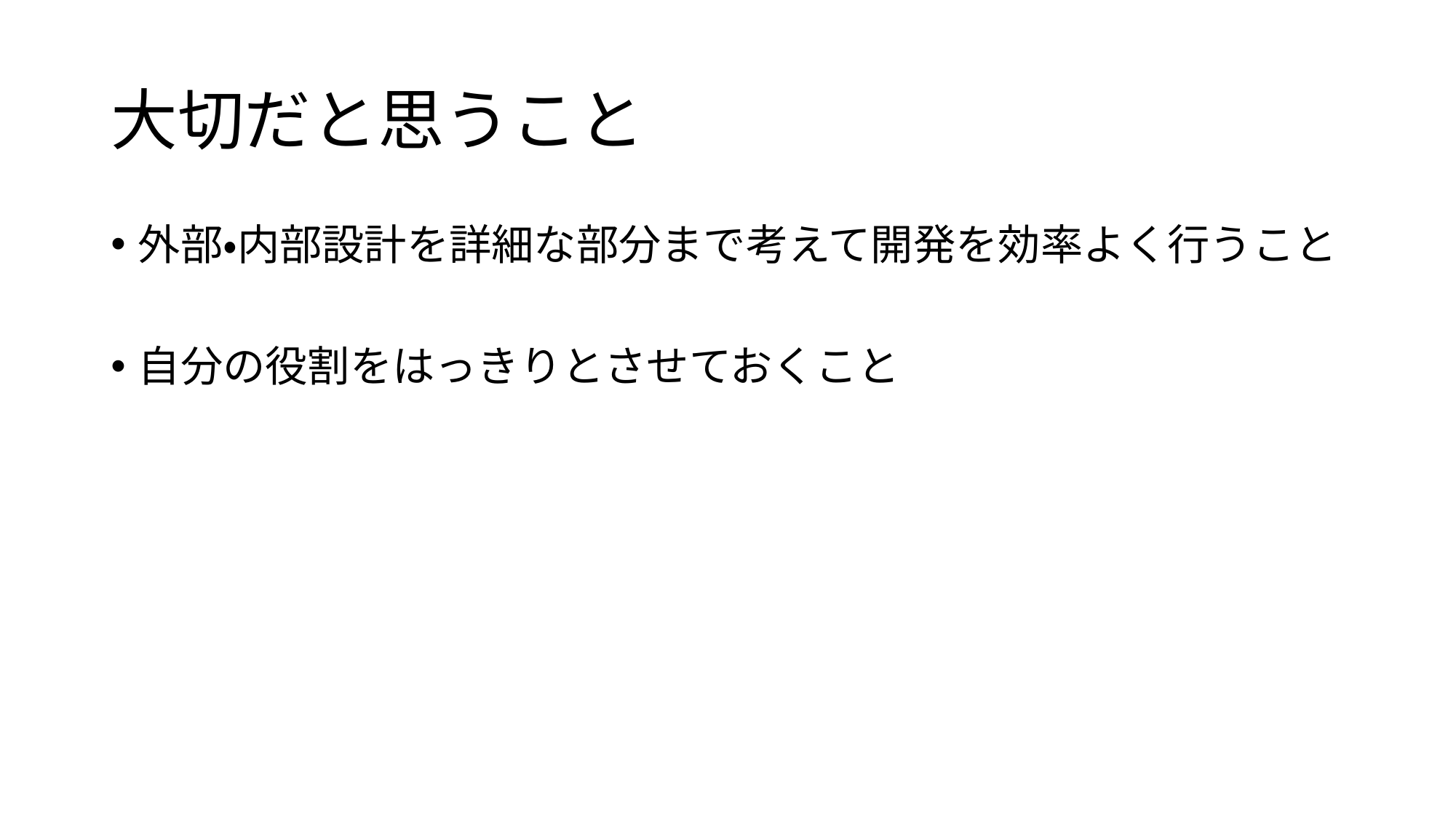

# 大切だと思うこと
外部・内部設計を詳細な部分まで考えて開発を効率よく行うこと

自分の役割をはっきりとさせておくこと